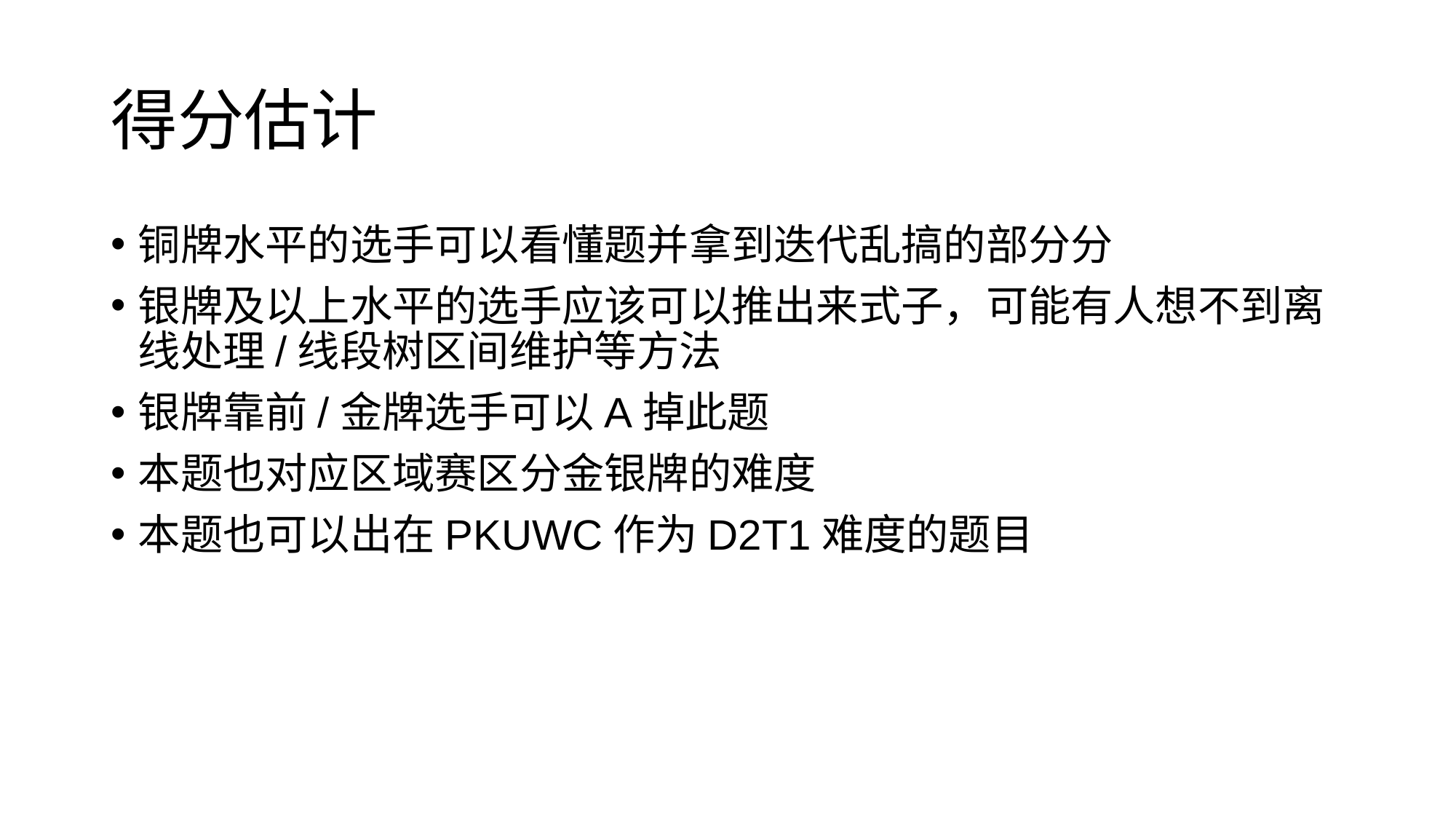

# 得分估计
铜牌水平的选手可以看懂题并拿到迭代乱搞的部分分
银牌及以上水平的选手应该可以推出来式子，可能有人想不到离线处理/线段树区间维护等方法
银牌靠前/金牌选手可以A掉此题
本题也对应区域赛区分金银牌的难度
本题也可以出在PKUWC作为D2T1难度的题目